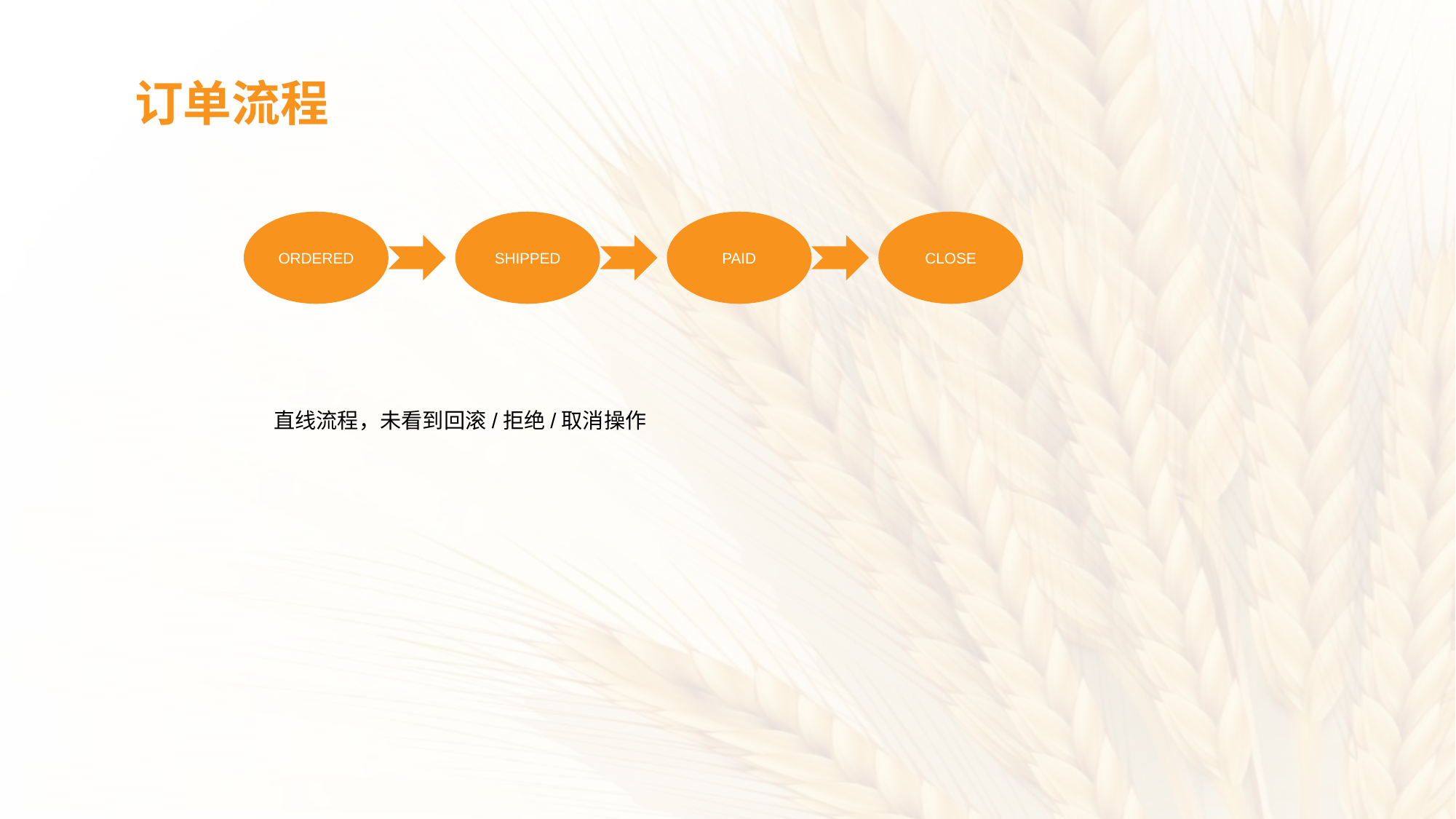

# 订单流程
ORDERED
SHIPPED
PAID
CLOSE

直线流程，未看到回滚/拒绝/取消操作